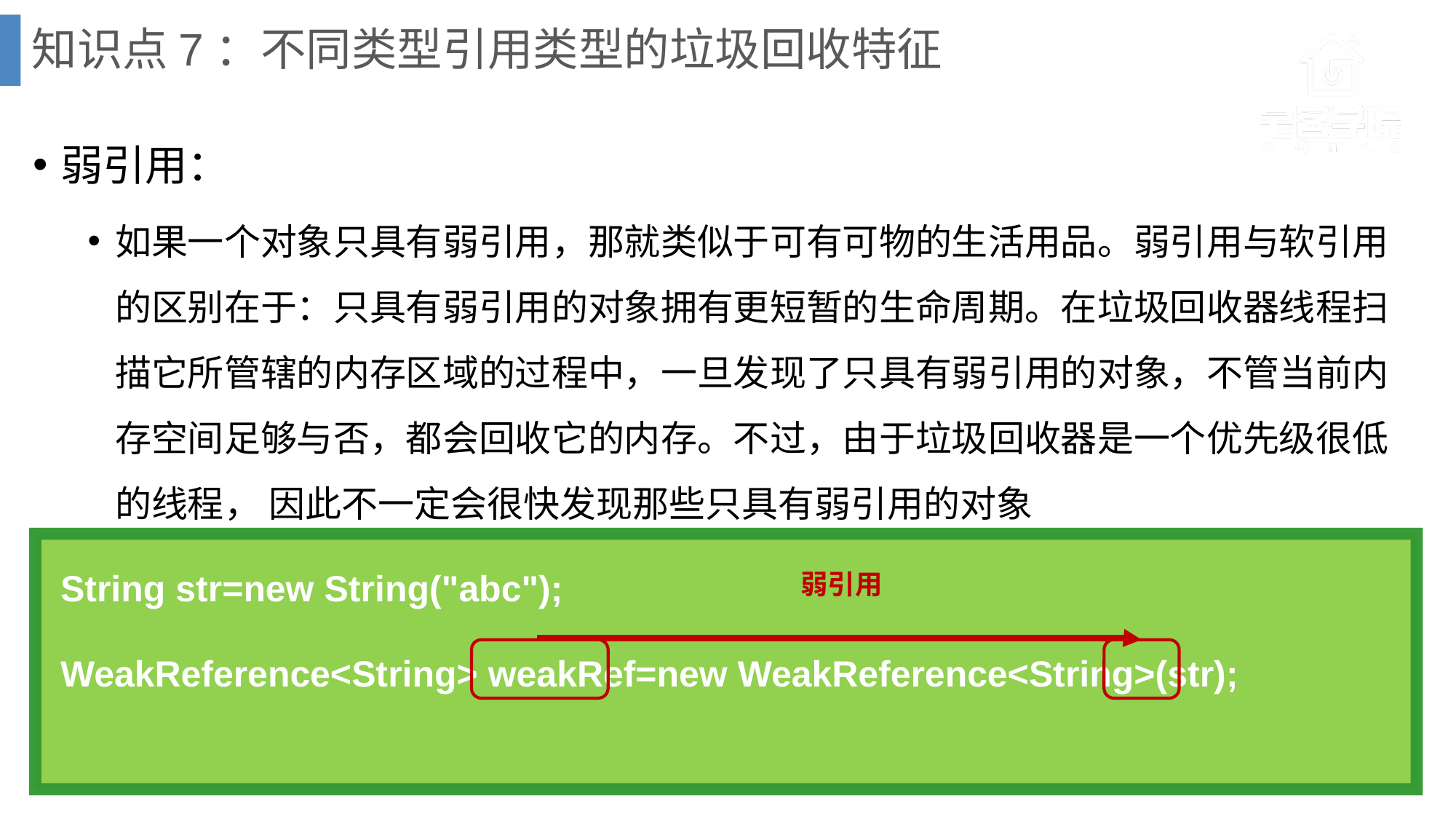

# 知识点7：不同类型引用类型的垃圾回收特征
弱引用：
如果一个对象只具有弱引用，那就类似于可有可物的生活用品。弱引用与软引用的区别在于：只具有弱引用的对象拥有更短暂的生命周期。在垃圾回收器线程扫描它所管辖的内存区域的过程中，一旦发现了只具有弱引用的对象，不管当前内存空间足够与否，都会回收它的内存。不过，由于垃圾回收器是一个优先级很低的线程， 因此不一定会很快发现那些只具有弱引用的对象
	String str=new String("abc");
 	WeakReference<String> weakRef=new WeakReference<String>(str);

弱引用